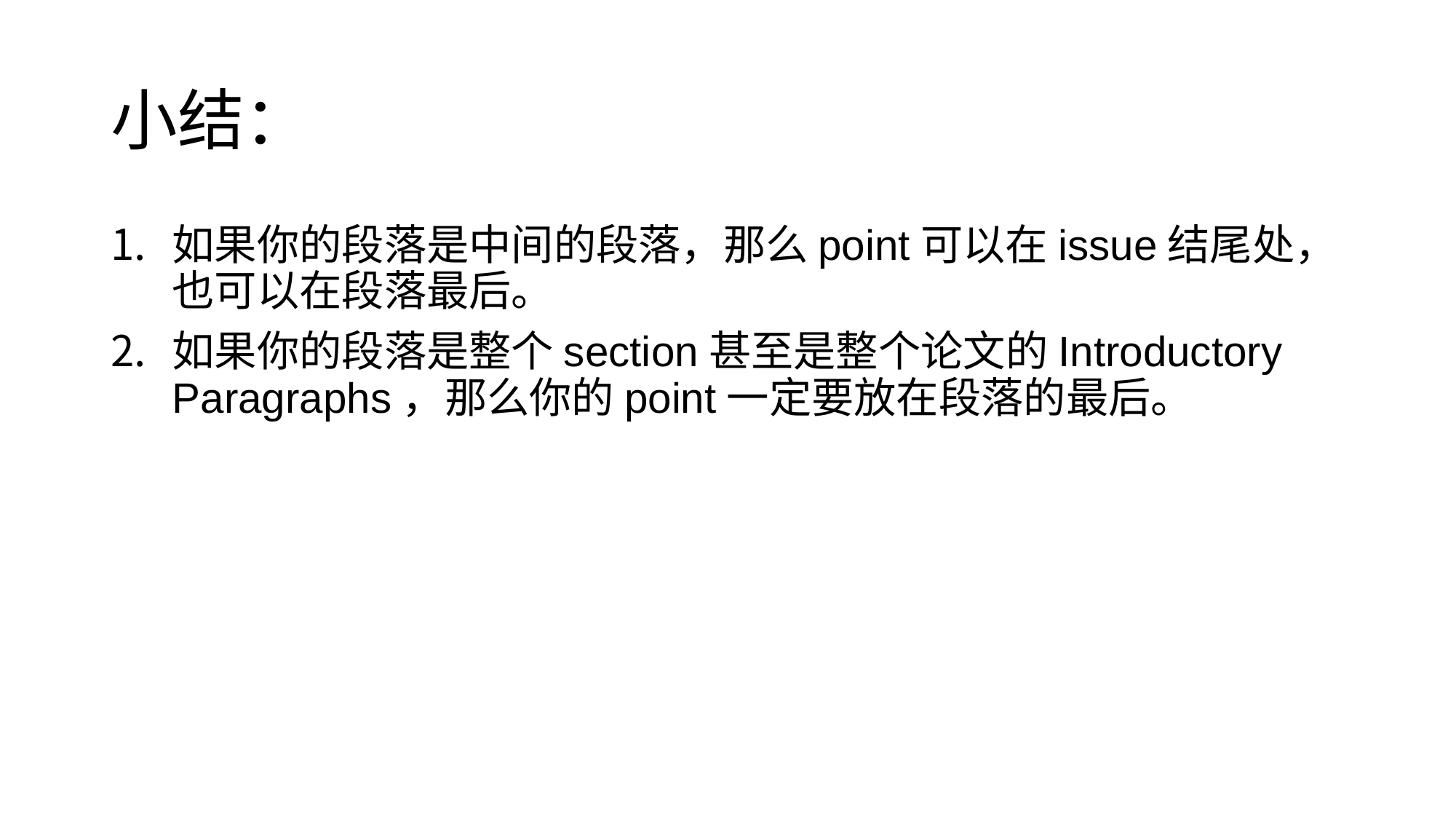

# 小结：
如果你的段落是中间的段落，那么point可以在issue结尾处，也可以在段落最后。
如果你的段落是整个section甚至是整个论文的Introductory Paragraphs，那么你的point一定要放在段落的最后。